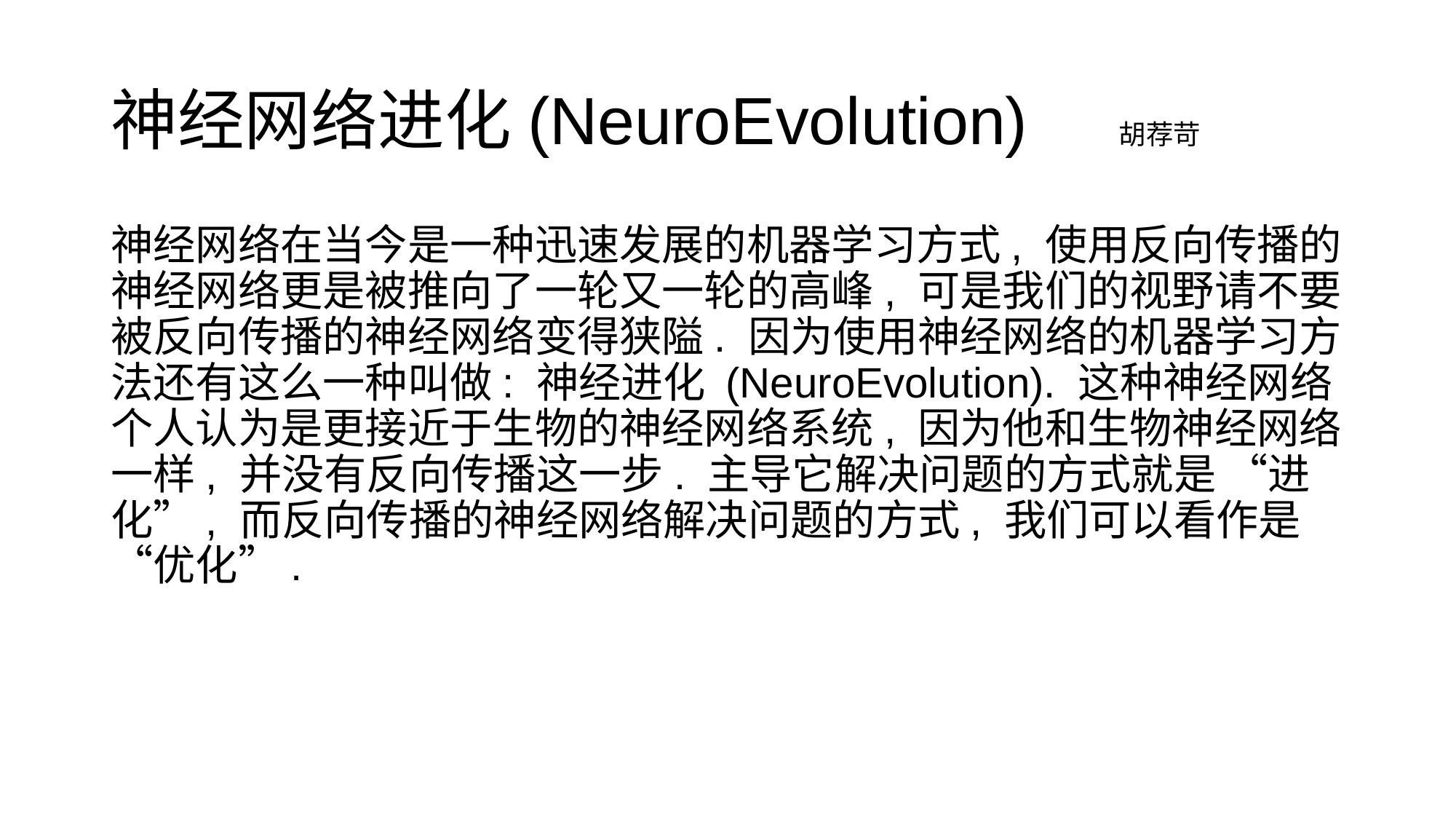

# 神经网络进化(NeuroEvolution)    胡荐苛
神经网络在当今是一种迅速发展的机器学习方式, 使用反向传播的神经网络更是被推向了一轮又一轮的高峰, 可是我们的视野请不要被反向传播的神经网络变得狭隘. 因为使用神经网络的机器学习方法还有这么一种叫做: 神经进化 (NeuroEvolution). 这种神经网络个人认为是更接近于生物的神经网络系统, 因为他和生物神经网络一样, 并没有反向传播这一步. 主导它解决问题的方式就是 “进化”, 而反向传播的神经网络解决问题的方式, 我们可以看作是 “优化”.